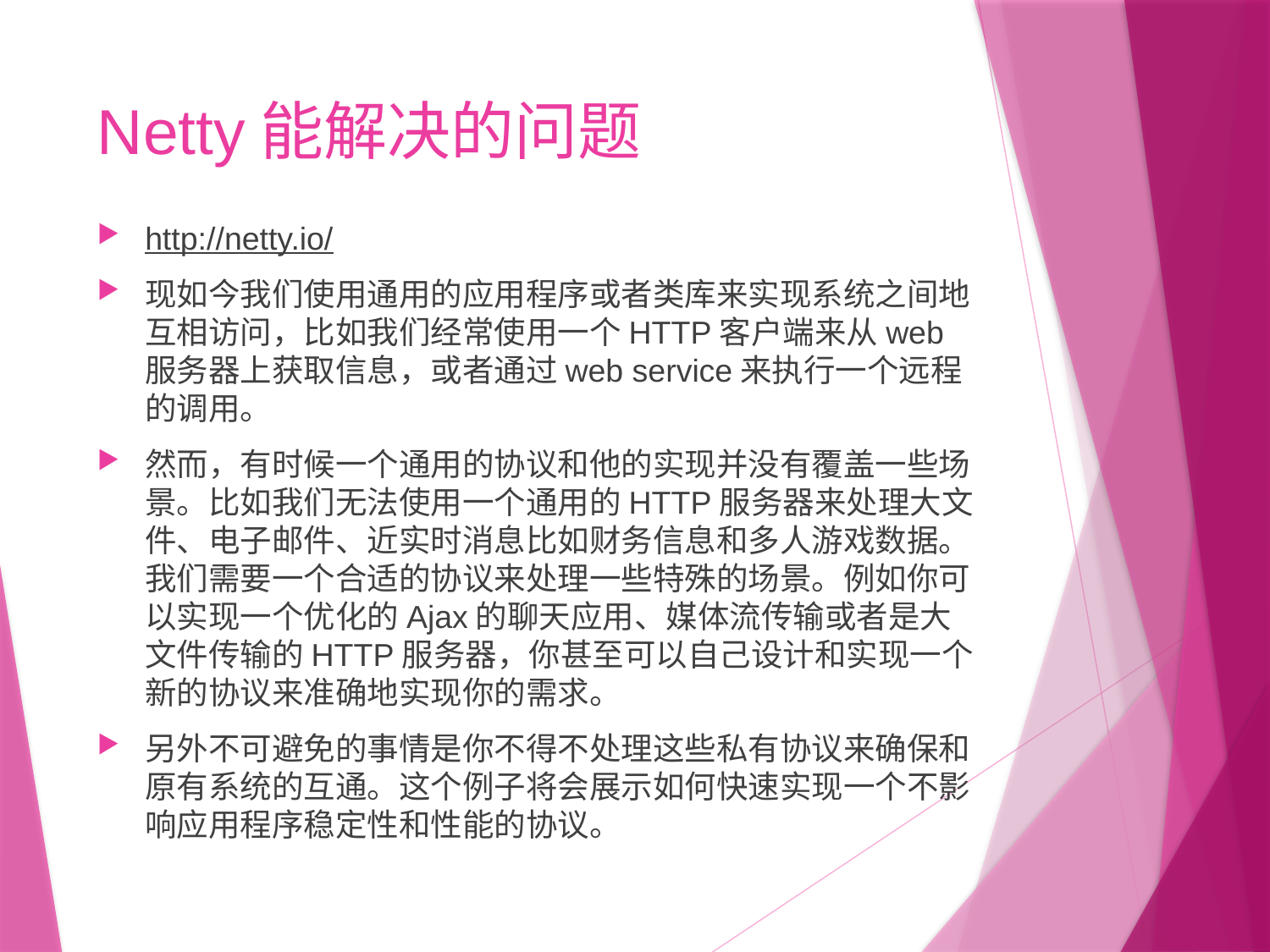

# Netty能解决的问题
http://netty.io/
现如今我们使用通用的应用程序或者类库来实现系统之间地互相访问，比如我们经常使用一个HTTP客户端来从web服务器上获取信息，或者通过web service来执行一个远程的调用。
然而，有时候一个通用的协议和他的实现并没有覆盖一些场景。比如我们无法使用一个通用的HTTP服务器来处理大文件、电子邮件、近实时消息比如财务信息和多人游戏数据。我们需要一个合适的协议来处理一些特殊的场景。例如你可以实现一个优化的Ajax的聊天应用、媒体流传输或者是大文件传输的HTTP服务器，你甚至可以自己设计和实现一个新的协议来准确地实现你的需求。
另外不可避免的事情是你不得不处理这些私有协议来确保和原有系统的互通。这个例子将会展示如何快速实现一个不影响应用程序稳定性和性能的协议。